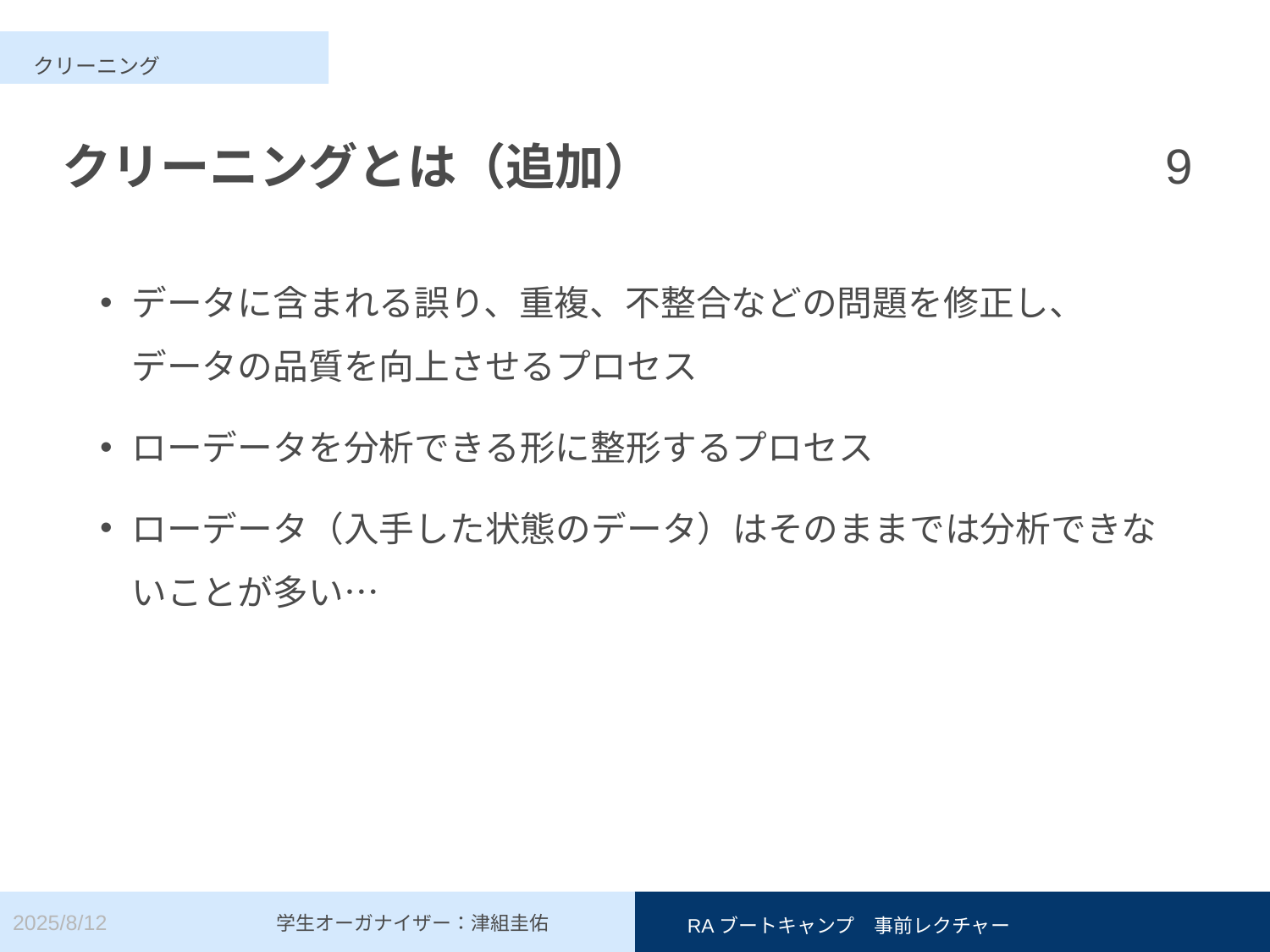

クリーニング
9
# クリーニングとは（追加）
データに含まれる誤り、重複、不整合などの問題を修正し、
データの品質を向上させるプロセス
ローデータを分析できる形に整形するプロセス
ローデータ（入手した状態のデータ）はそのままでは分析できないことが多い…
2025/8/12
　RAブートキャンプ　事前レクチャー